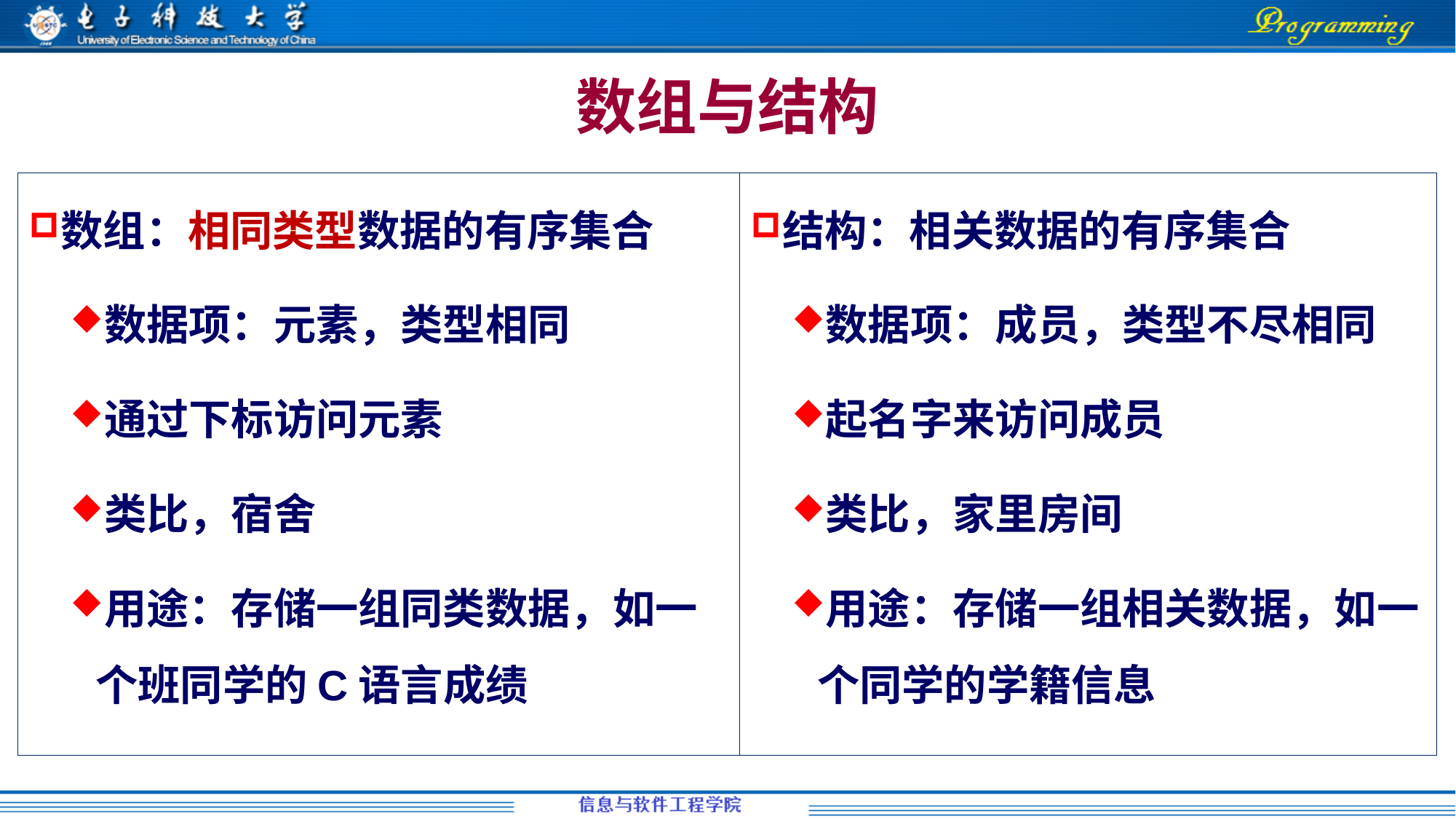

# 数组与结构
数组：相同类型数据的有序集合
数据项：元素，类型相同
通过下标访问元素
类比，宿舍
用途：存储一组同类数据，如一个班同学的C语言成绩
结构：相关数据的有序集合
数据项：成员，类型不尽相同
起名字来访问成员
类比，家里房间
用途：存储一组相关数据，如一个同学的学籍信息